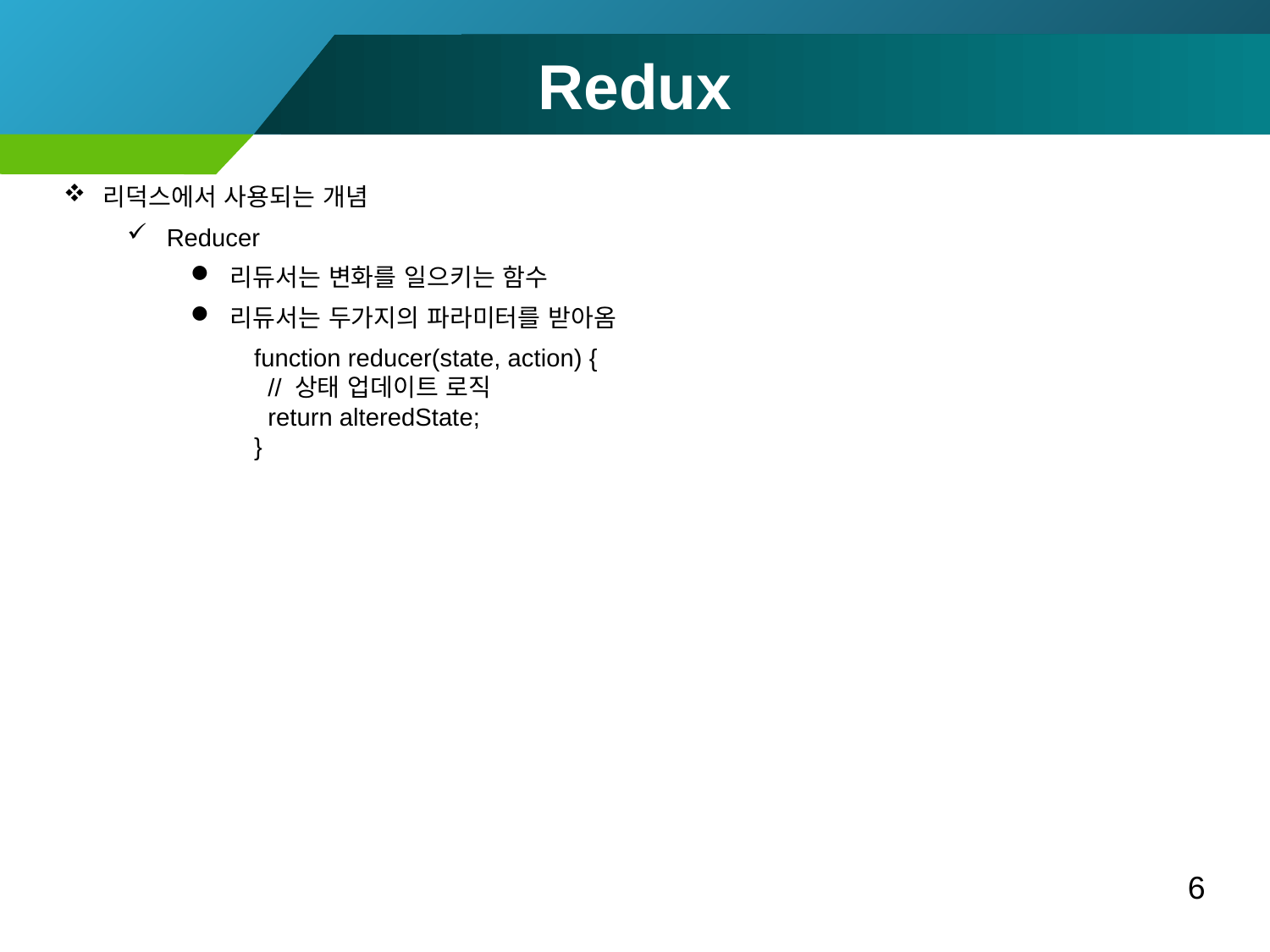

Redux
리덕스에서 사용되는 개념
Reducer
리듀서는 변화를 일으키는 함수
리듀서는 두가지의 파라미터를 받아옴
function reducer(state, action) {
  // 상태 업데이트 로직
  return alteredState;
}

6